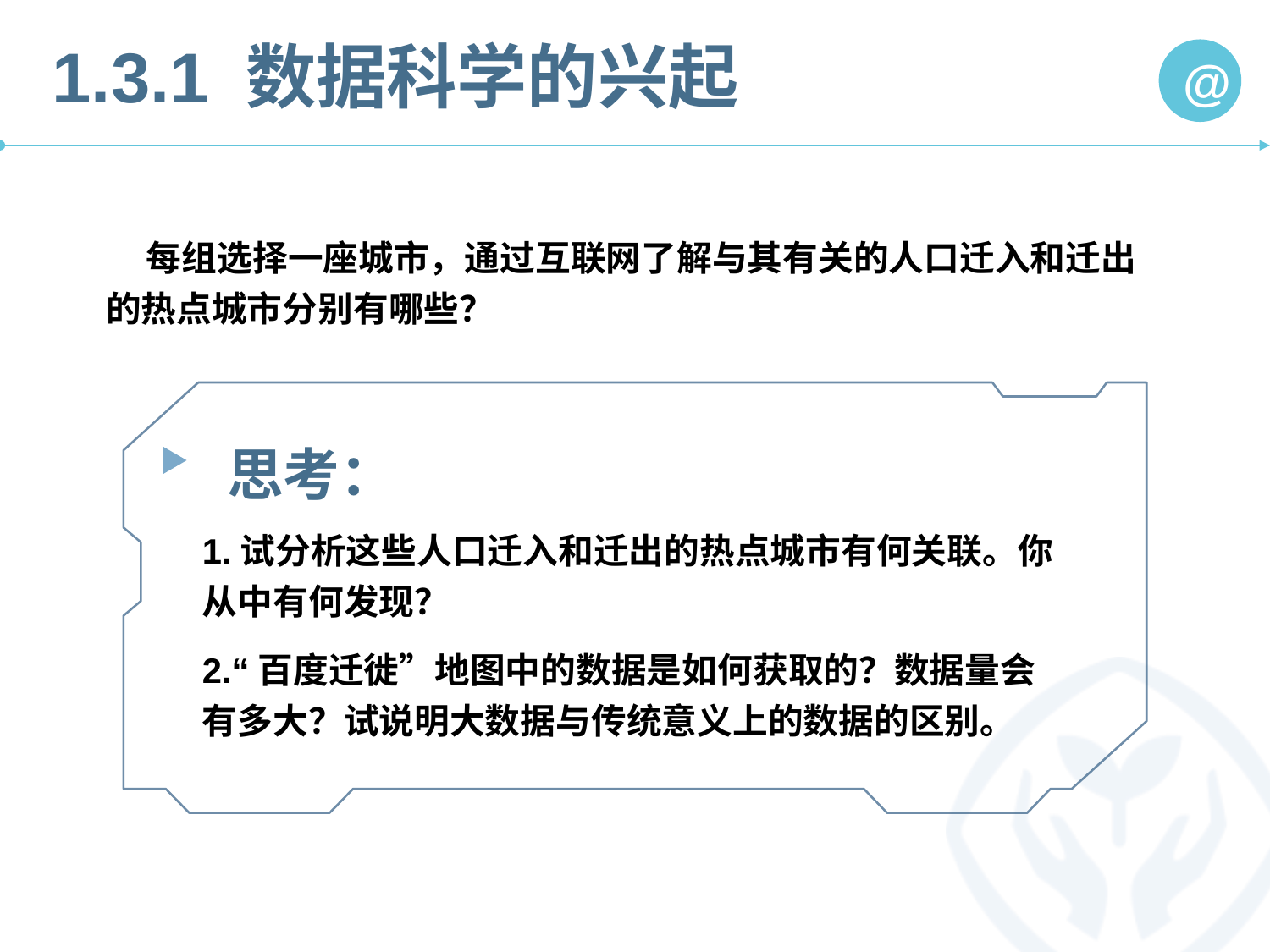

每组选择一座城市，通过互联网了解与其有关的人口迁入和迁出的热点城市分别有哪些？

思考：

1.试分析这些人口迁入和迁出的热点城市有何关联。你从中有何发现？
2.“百度迁徙”地图中的数据是如何获取的？数据量会有多大？试说明大数据与传统意义上的数据的区别。